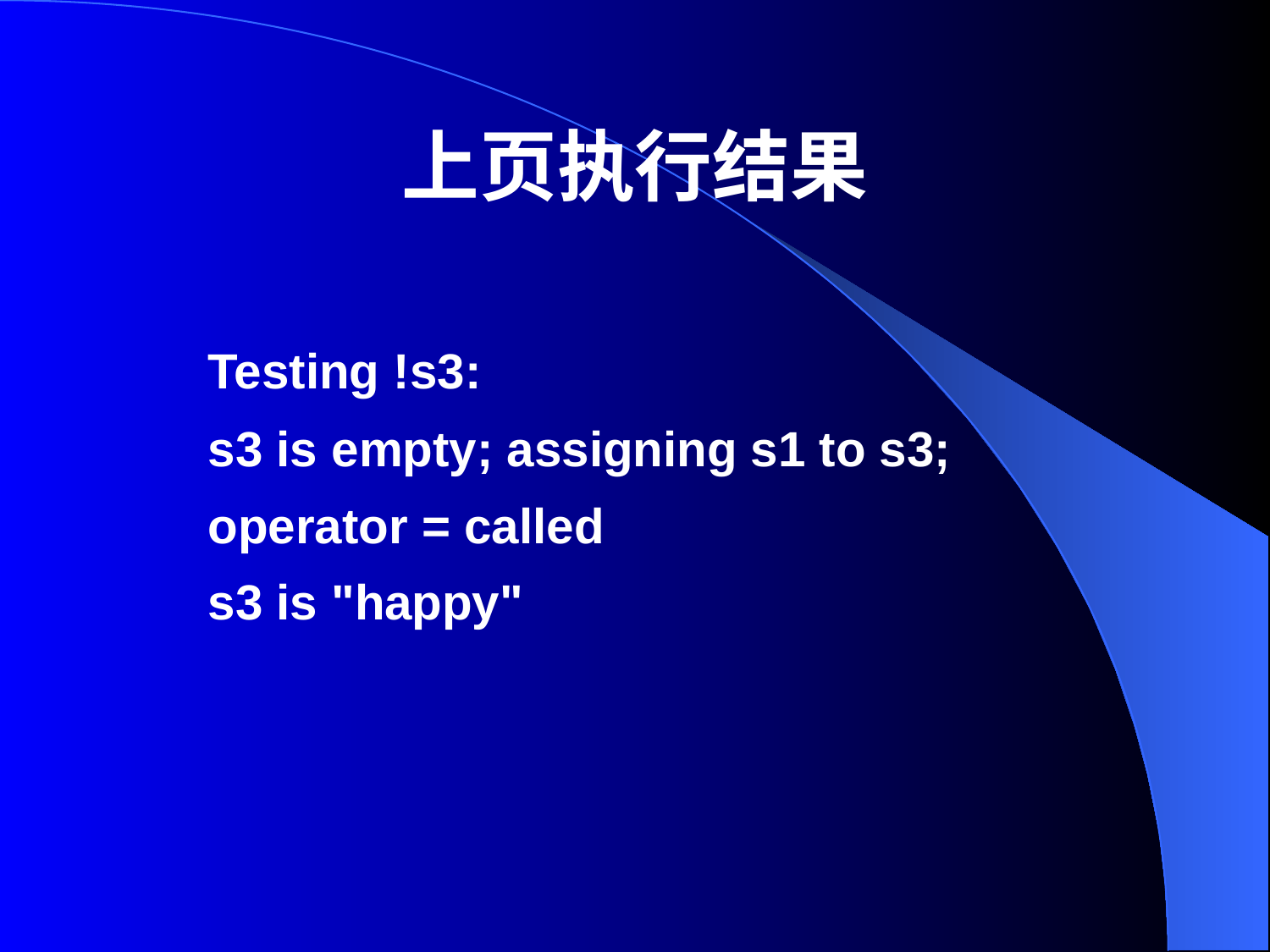

# 上页执行结果
Testing !s3:
s3 is empty; assigning s1 to s3;
operator = called
s3 is "happy"